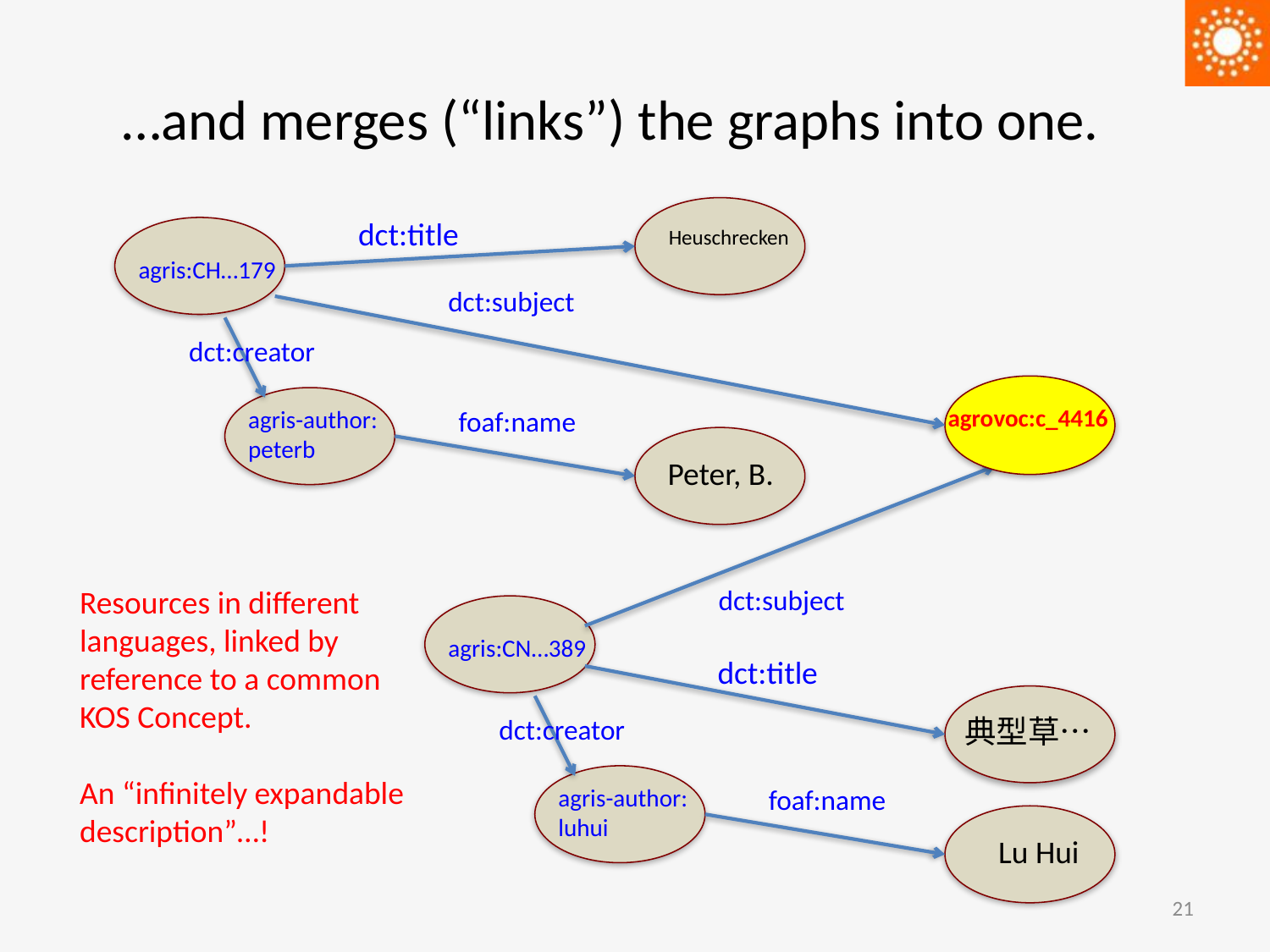

# …and merges (“links”) the graphs into one.

dct:title

Heuschrecken
agris:CH…179
dct:subject
dct:creator

agrovoc:c_4416
agris-author:
peterb
foaf:name

Peter, B.
Resources in different
languages, linked by
reference to a common
KOS Concept.

An “infinitely expandable
description”…!
dct:subject

agris:CN…389
dct:title

dct:creator
典型草…

agris-author:
luhui
foaf:name

Lu Hui
21